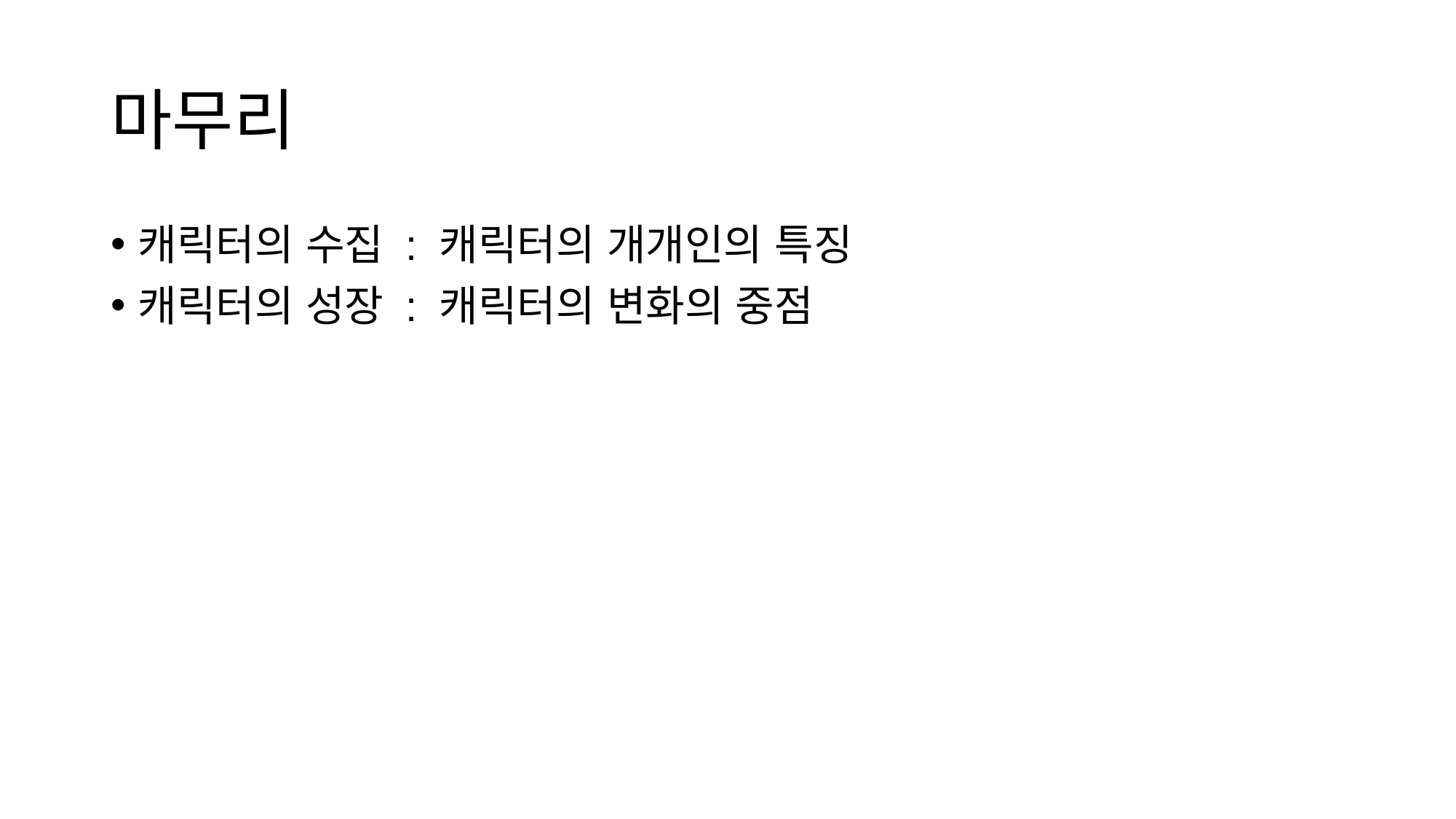

# 마무리
캐릭터의 수집 : 캐릭터의 개개인의 특징
캐릭터의 성장 : 캐릭터의 변화의 중점